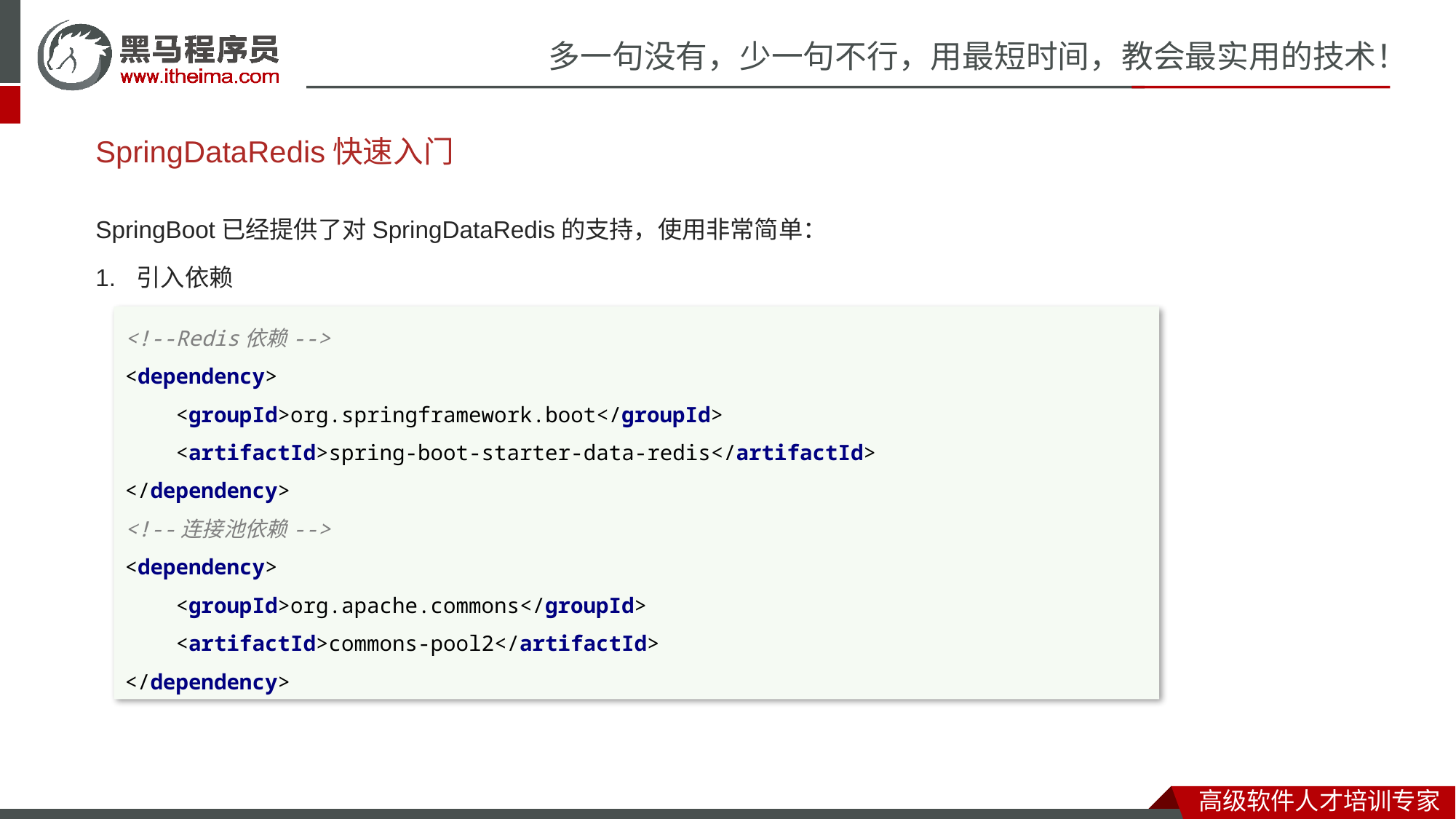

# SpringDataRedis快速入门
SpringBoot已经提供了对SpringDataRedis的支持，使用非常简单：
引入依赖

<!--Redis依赖-->
<dependency>
    <groupId>org.springframework.boot</groupId>
    <artifactId>spring-boot-starter-data-redis</artifactId>
</dependency>
<!--连接池依赖-->
<dependency>
    <groupId>org.apache.commons</groupId>
    <artifactId>commons-pool2</artifactId>
</dependency>